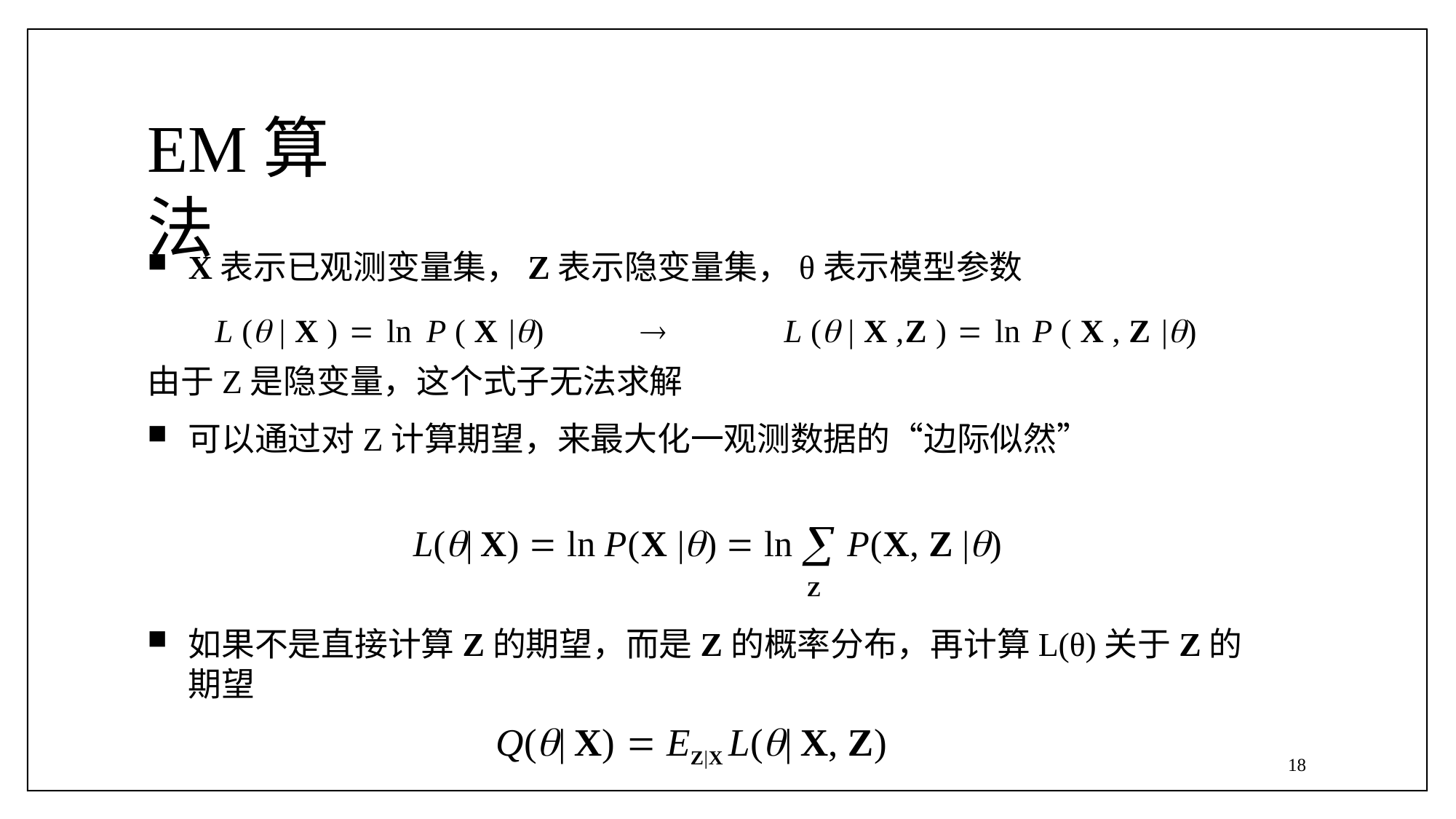

# EM算法
X表示已观测变量集，Z表示隐变量集，θ表示模型参数
L (θ | X ) = ln P ( X |θ)	→	L (θ | X ,Z ) = ln P ( X , Z |θ)
由于Z是隐变量，这个式子无法求解
可以通过对Z计算期望，来最大化一观测数据的“边际似然”
L(θ| X) = ln P(X |θ) = ln ∑ P(X, Z |θ)
Z

如果不是直接计算Z的期望，而是Z的概率分布，再计算L(θ)关于Z的期望
Q(θ| X) = EZ|X L(θ| X, Z)
18